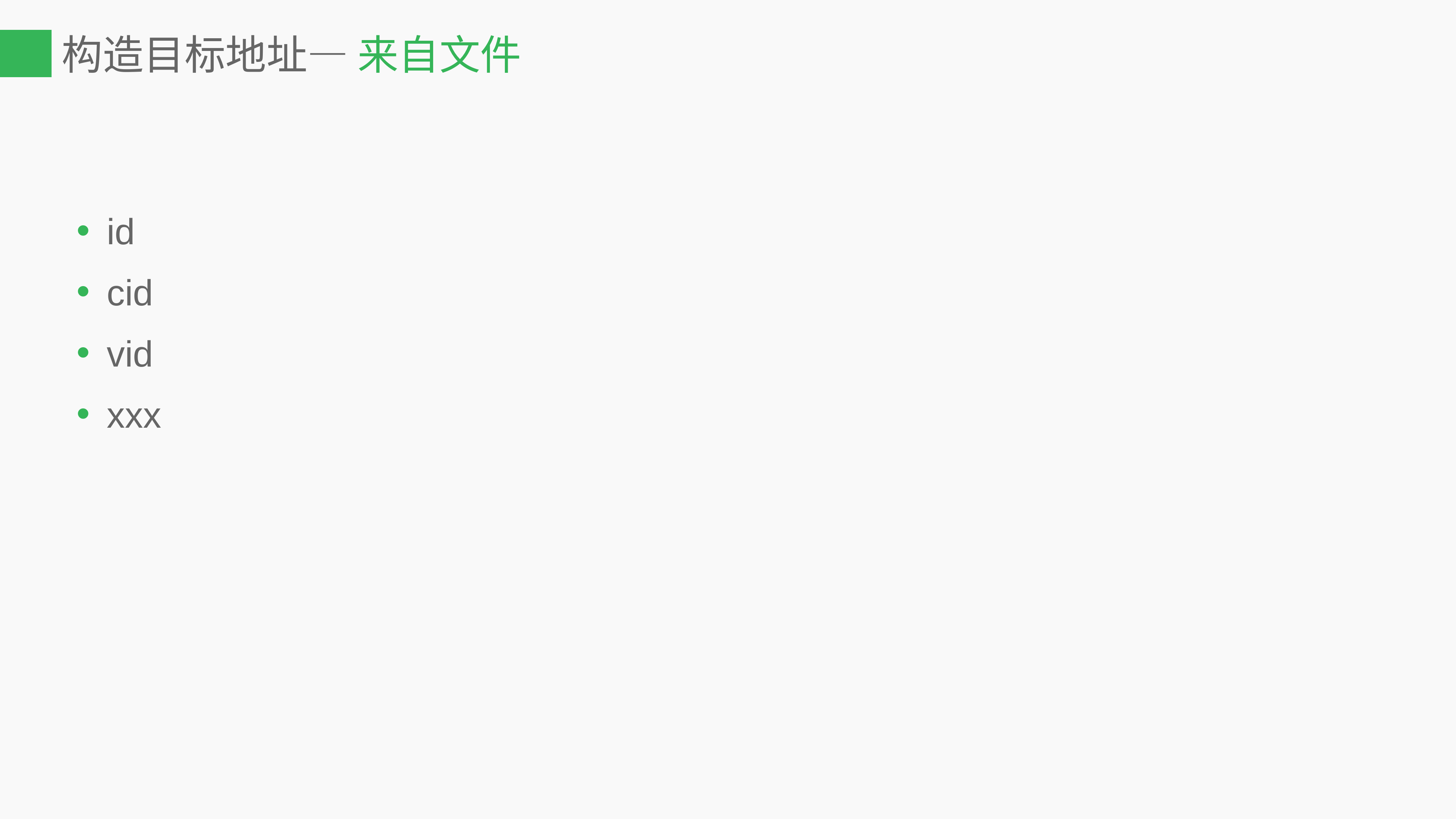

# 构造目标地址— 来自文件
id
cid
vid
xxx